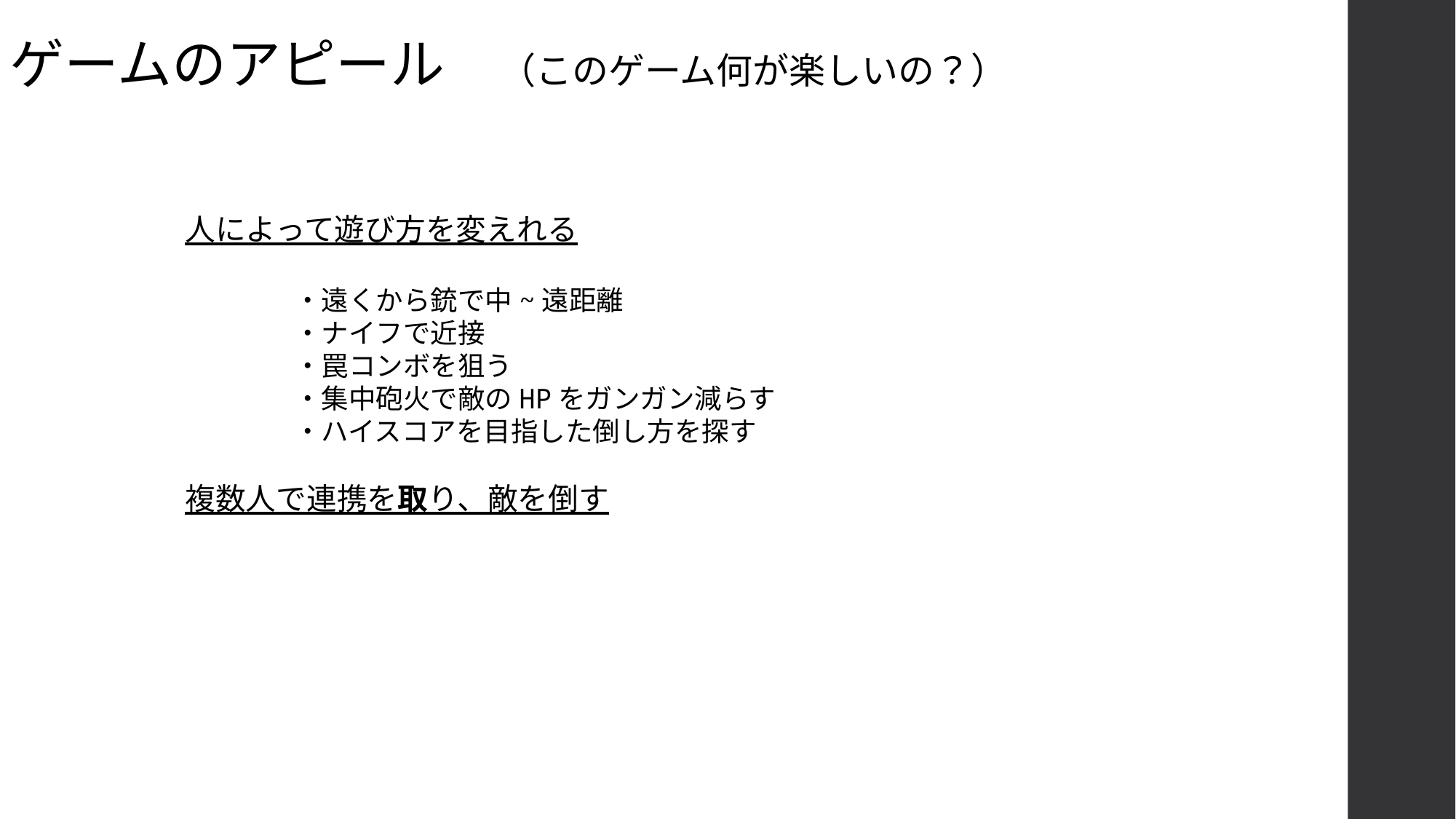

ゲームのアピール　（このゲーム何が楽しいの？）
人によって遊び方を変えれる

	・遠くから銃で中~遠距離
	・ナイフで近接
	・罠コンボを狙う
	・集中砲火で敵のHPをガンガン減らす
	・ハイスコアを目指した倒し方を探す

複数人で連携を取り、敵を倒す